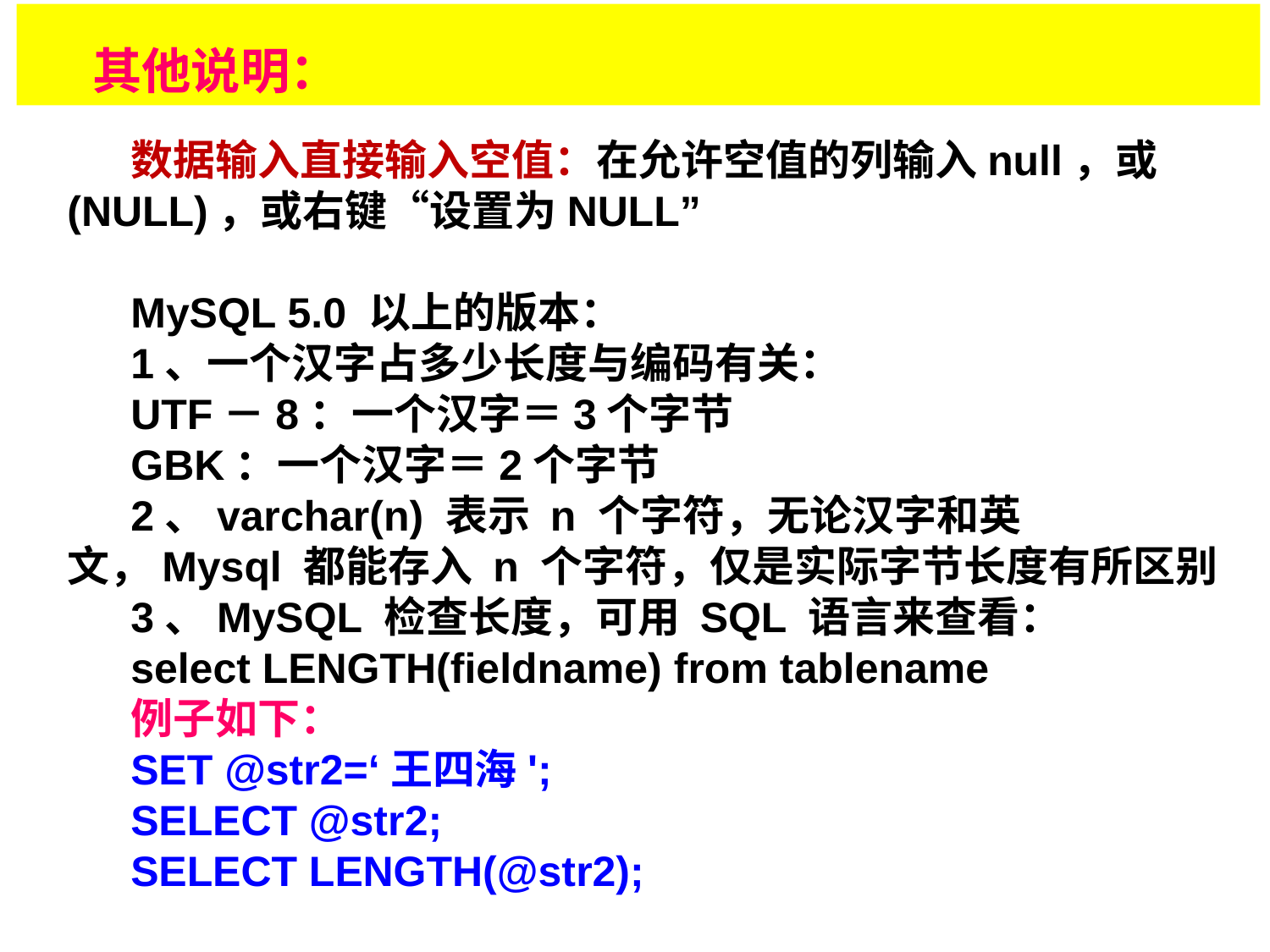

其他说明：
数据输入直接输入空值：在允许空值的列输入null，或(NULL)，或右键“设置为NULL”

MySQL 5.0 以上的版本：
1、一个汉字占多少长度与编码有关：
UTF－8：一个汉字＝3个字节
GBK：一个汉字＝2个字节
2、varchar(n) 表示 n 个字符，无论汉字和英文，Mysql 都能存入 n 个字符，仅是实际字节长度有所区别
3、MySQL 检查长度，可用 SQL 语言来查看：
select LENGTH(fieldname) from tablename
例子如下：
SET @str2=‘王四海';
SELECT @str2;
SELECT LENGTH(@str2);